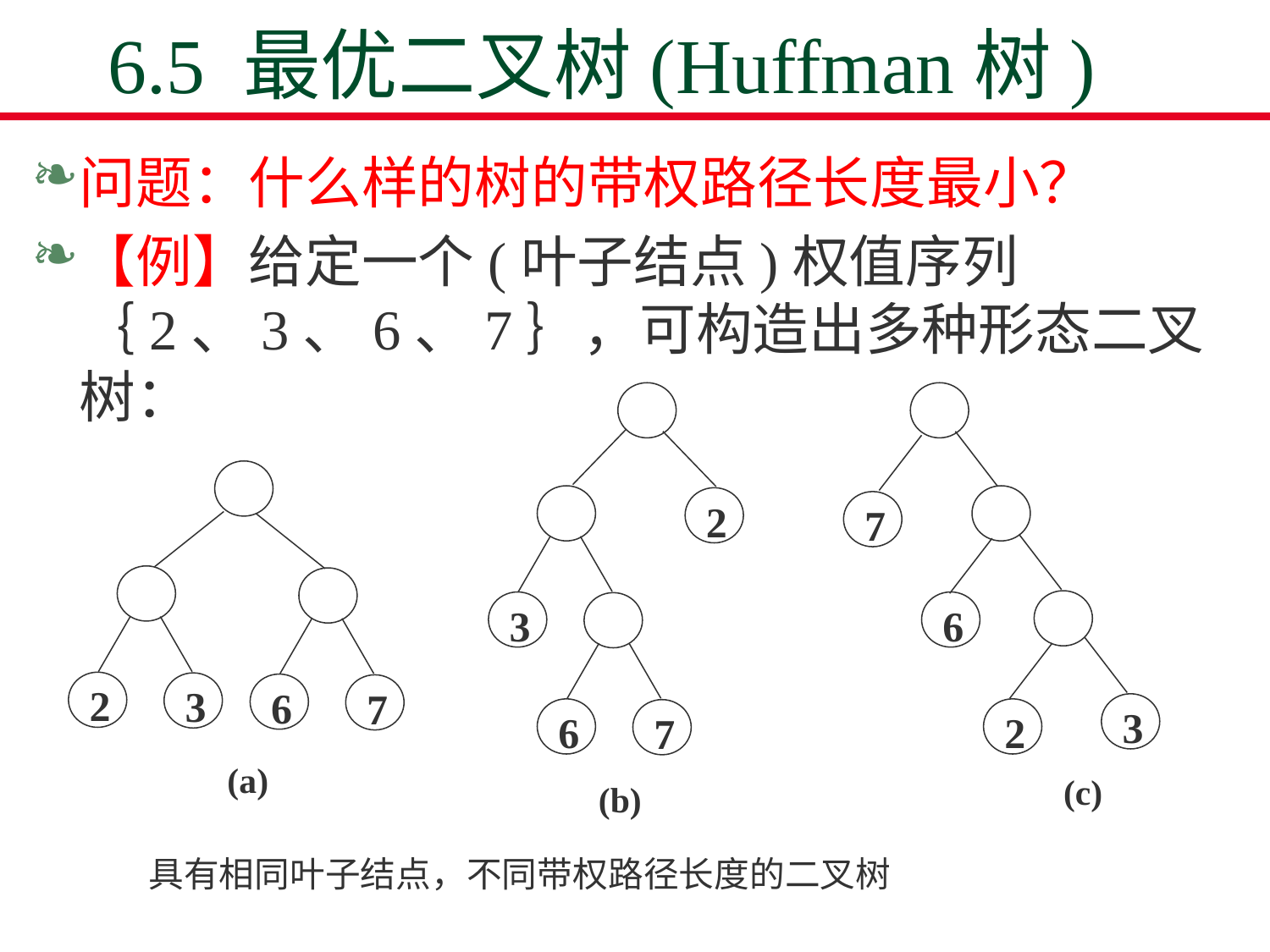

# 6.5 最优二叉树(Huffman树)
问题：什么样的树的带权路径长度最小？
【例】给定一个(叶子结点)权值序列｛2、3、6、7｝，可构造出多种形态二叉树：

3

2

6
7

7

6

3
2

2
3

6
7
(a)
(c)
(b)
具有相同叶子结点，不同带权路径长度的二叉树